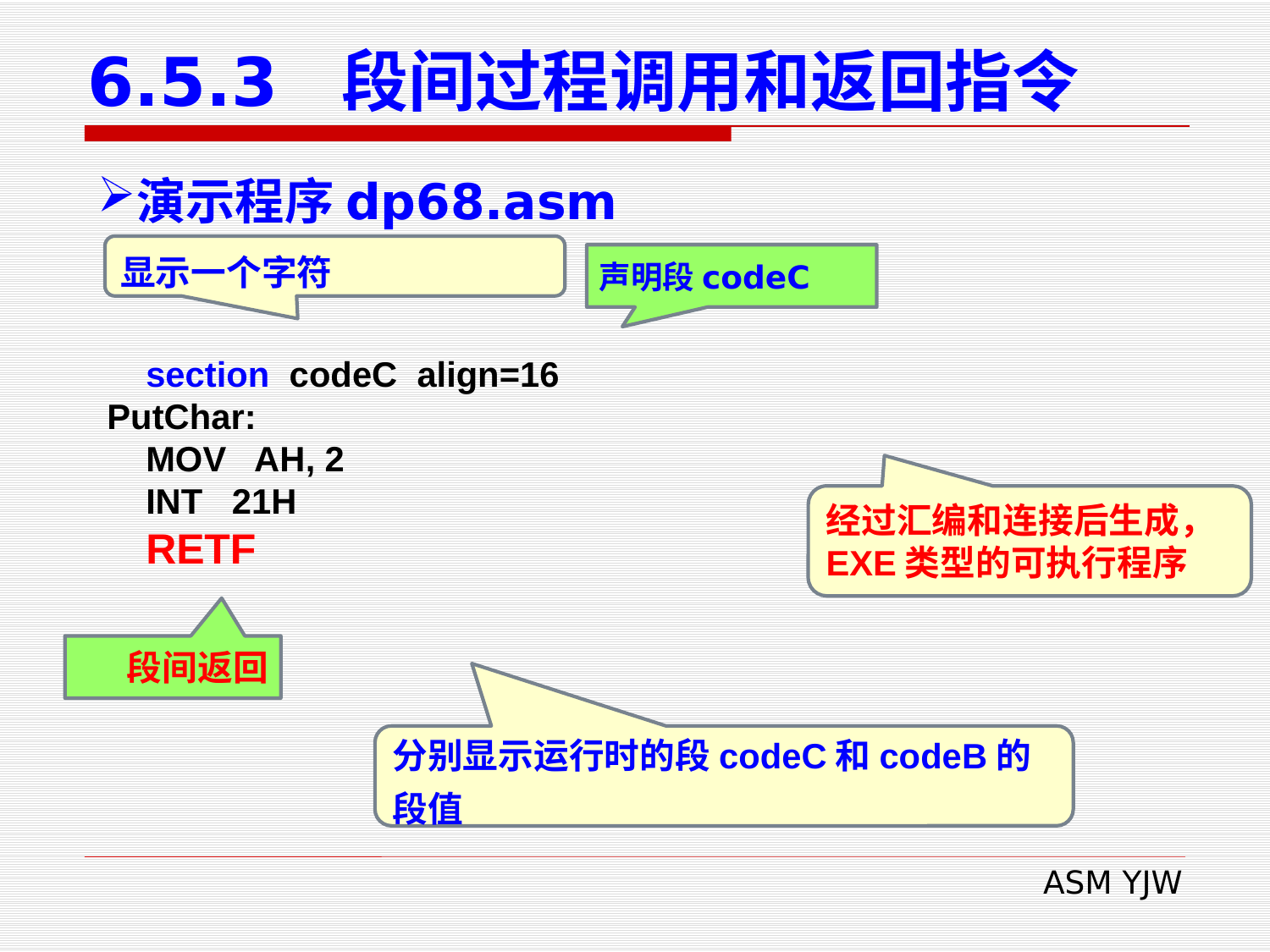

# 6.5.3  段间过程调用和返回指令
演示程序dp68.asm
显示一个字符
声明段codeC
    section  codeC  align=16
PutChar:
    MOV   AH, 2
    INT   21H
    RETF
经过汇编和连接后生成，
EXE类型的可执行程序
段间返回
分别显示运行时的段codeC和codeB的段值